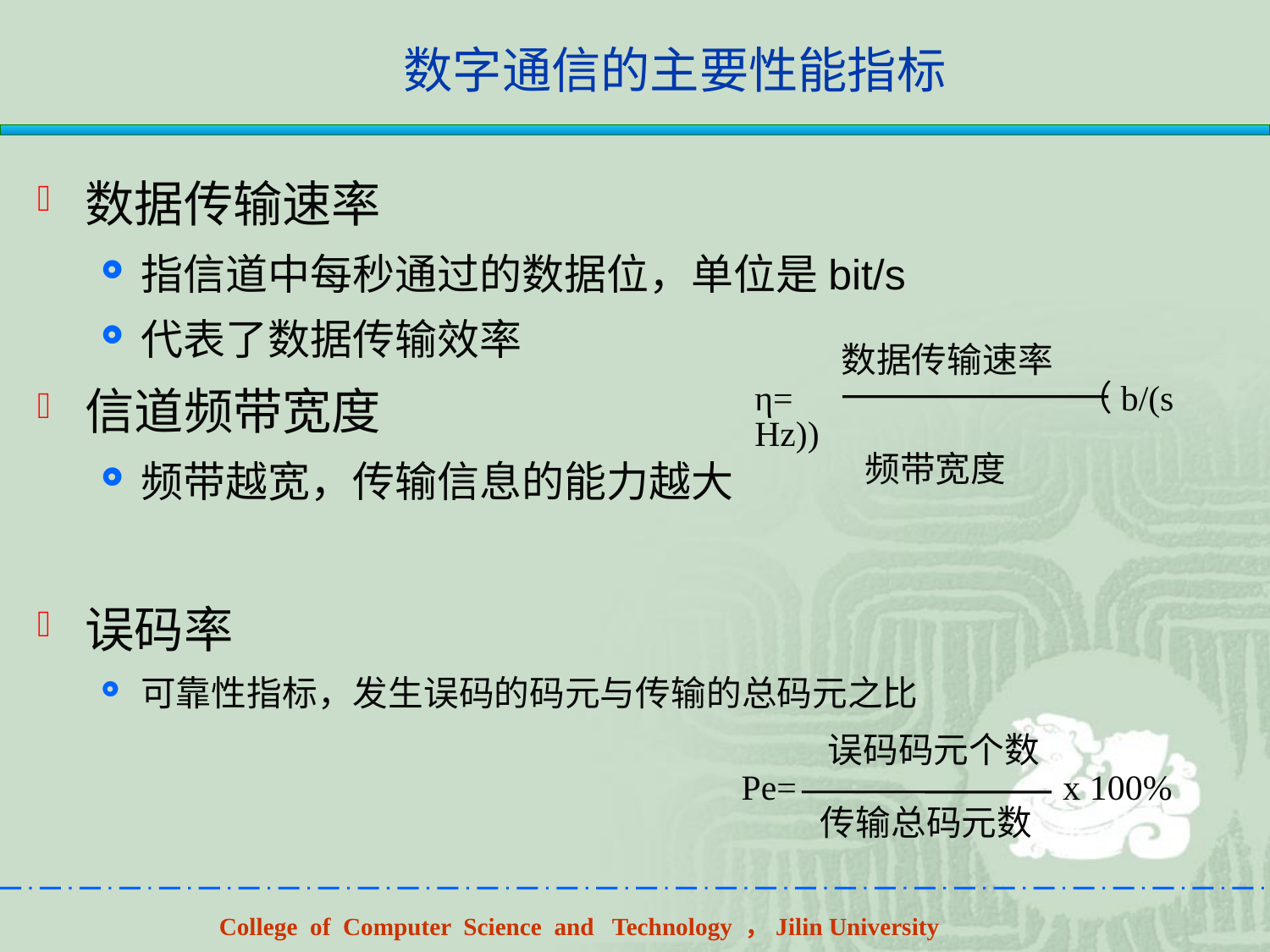

# 数字通信的主要性能指标
数据传输速率
指信道中每秒通过的数据位，单位是bit/s
代表了数据传输效率
信道频带宽度
频带越宽，传输信息的能力越大

误码率
可靠性指标，发生误码的码元与传输的总码元之比
        数据传输速率
η=                               （b/(s Hz))
             频带宽度

        误码码元个数
Pe=                              x 100%
         传输总码元数